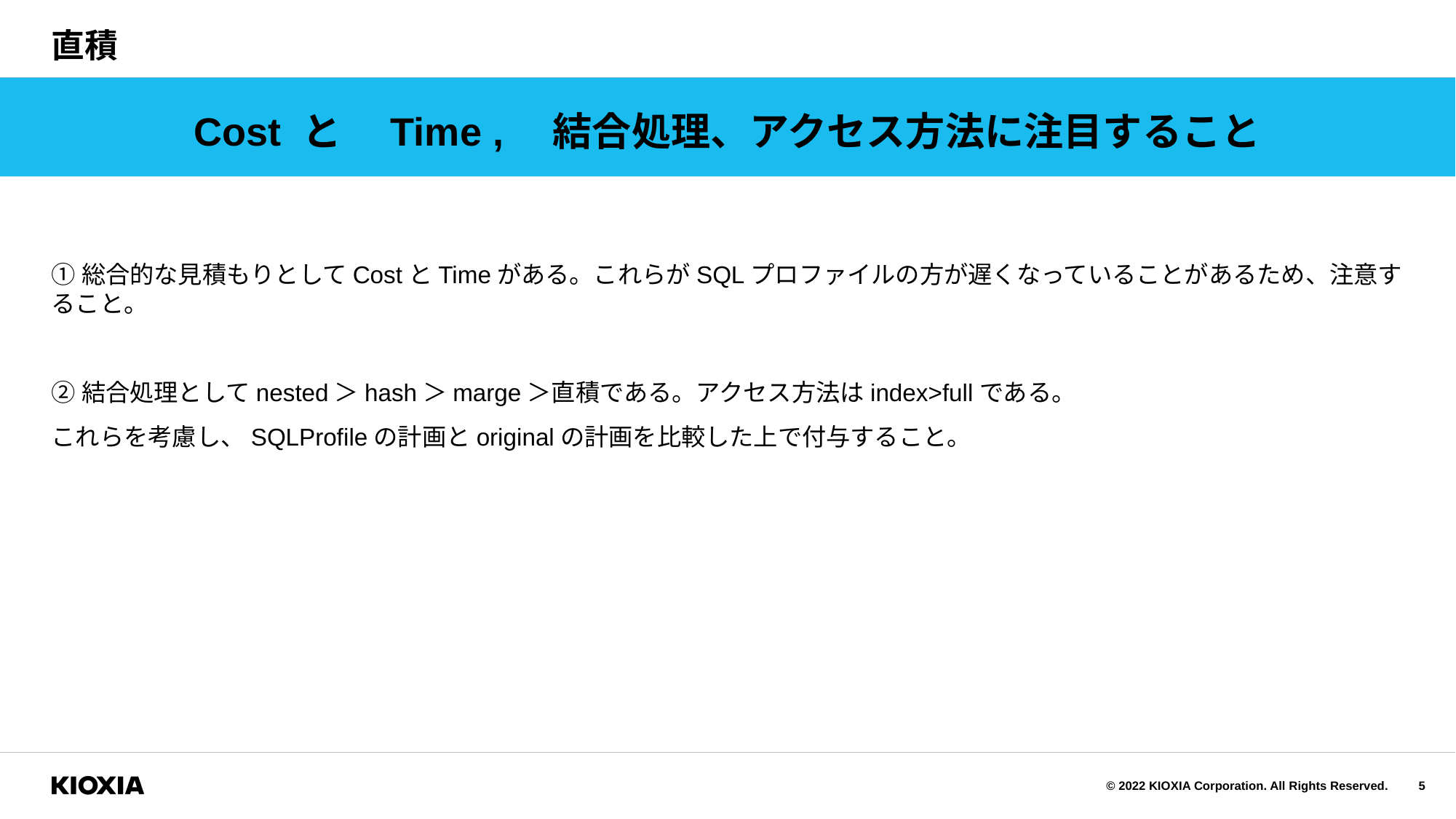

# 直積
Cost と　Time ,　結合処理、アクセス方法に注目すること
①総合的な見積もりとしてCostとTimeがある。これらがSQLプロファイルの方が遅くなっていることがあるため、注意すること。

②結合処理としてnested＞hash＞marge＞直積である。アクセス方法はindex>fullである。
これらを考慮し、SQLProfileの計画とoriginalの計画を比較した上で付与すること。